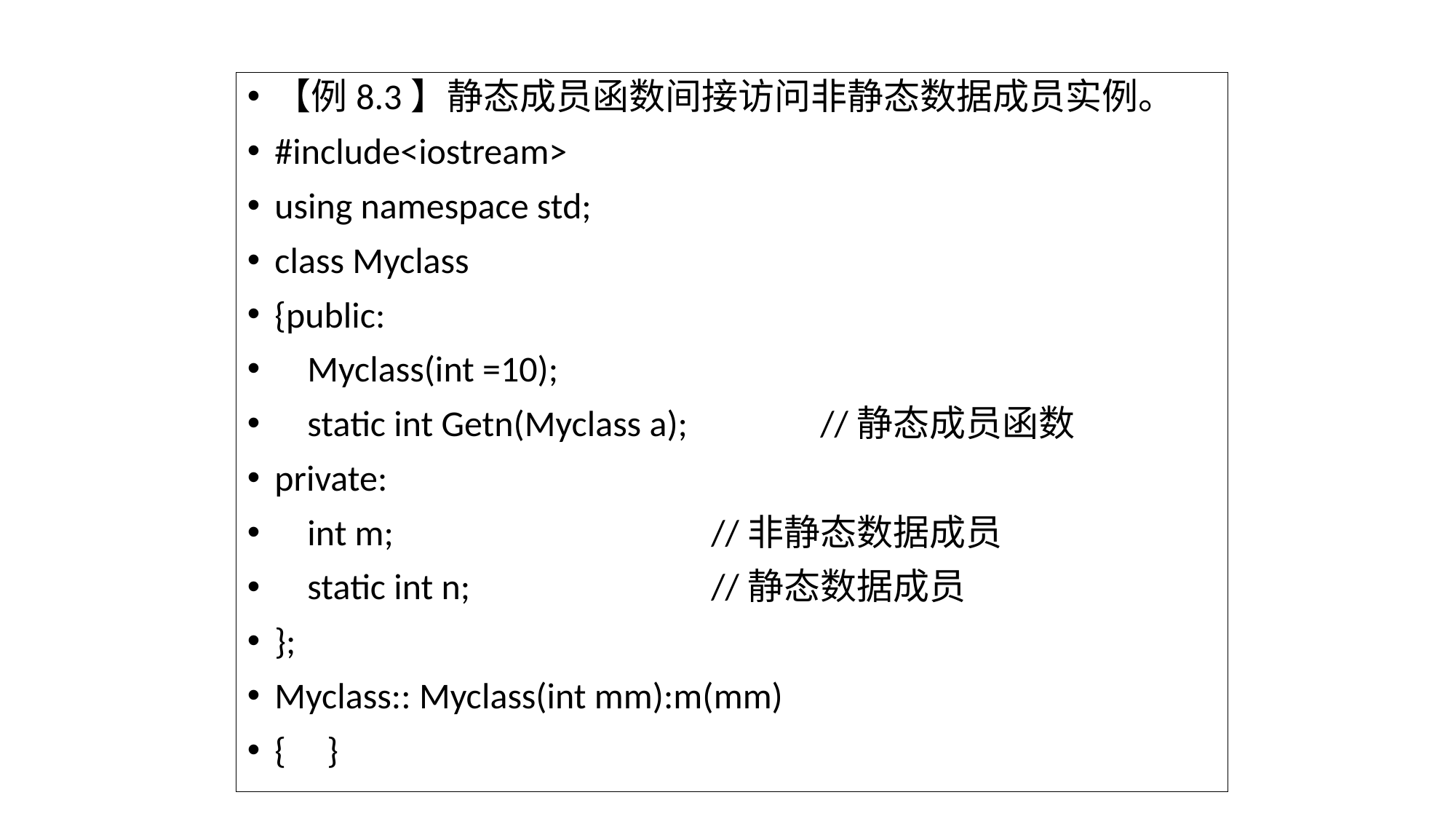

【例8.3】静态成员函数间接访问非静态数据成员实例。
#include<iostream>
using namespace std;
class Myclass
{public:
    Myclass(int =10);
    static int Getn(Myclass a);   	//静态成员函数
private:
    int m;                    		//非静态数据成员
    static int n;                    	//静态数据成员
};
Myclass:: Myclass(int mm):m(mm)
{     }